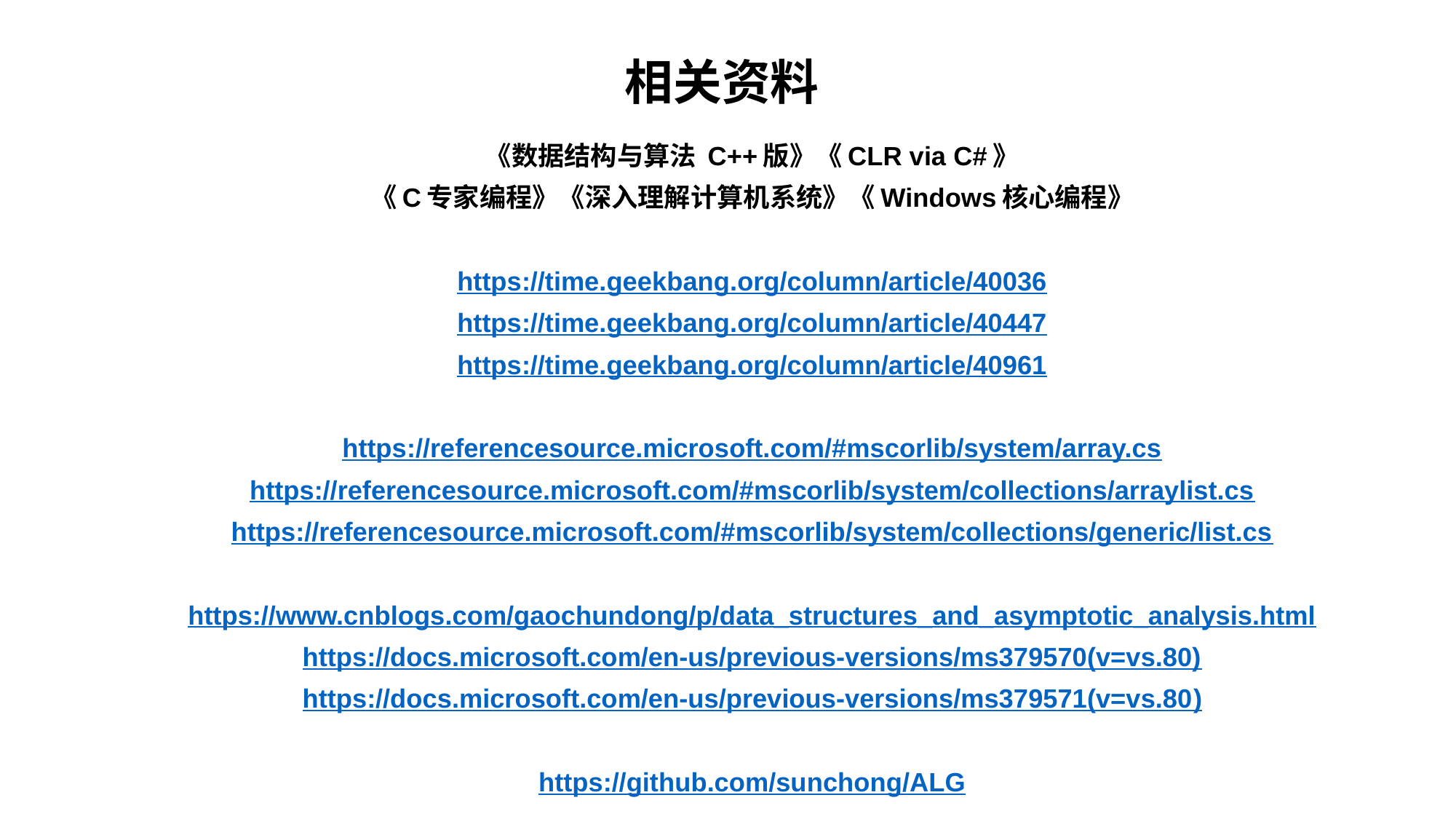

相关资料
《数据结构与算法 C++版》《CLR via C#》
《C专家编程》《深入理解计算机系统》《Windows核心编程》

https://time.geekbang.org/column/article/40036
https://time.geekbang.org/column/article/40447
https://time.geekbang.org/column/article/40961

https://referencesource.microsoft.com/#mscorlib/system/array.cs
https://referencesource.microsoft.com/#mscorlib/system/collections/arraylist.cs
https://referencesource.microsoft.com/#mscorlib/system/collections/generic/list.cs

https://www.cnblogs.com/gaochundong/p/data_structures_and_asymptotic_analysis.html
https://docs.microsoft.com/en-us/previous-versions/ms379570(v=vs.80)
https://docs.microsoft.com/en-us/previous-versions/ms379571(v=vs.80)

https://github.com/sunchong/ALG